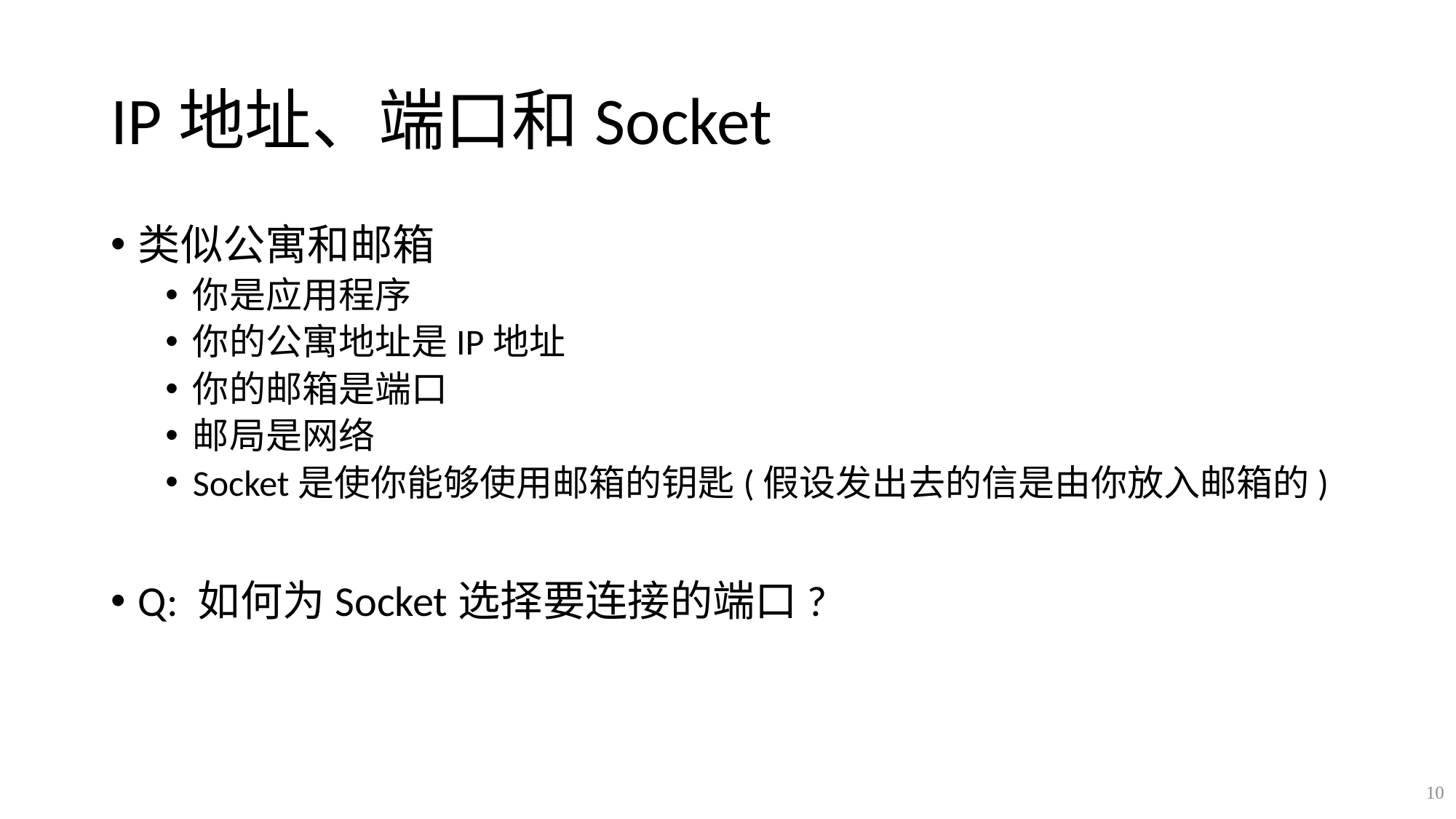

# IP地址、端口和Socket
类似公寓和邮箱
你是应用程序
你的公寓地址是IP地址
你的邮箱是端口
邮局是网络
Socket是使你能够使用邮箱的钥匙(假设发出去的信是由你放入邮箱的)

Q: 如何为Socket选择要连接的端口?
10